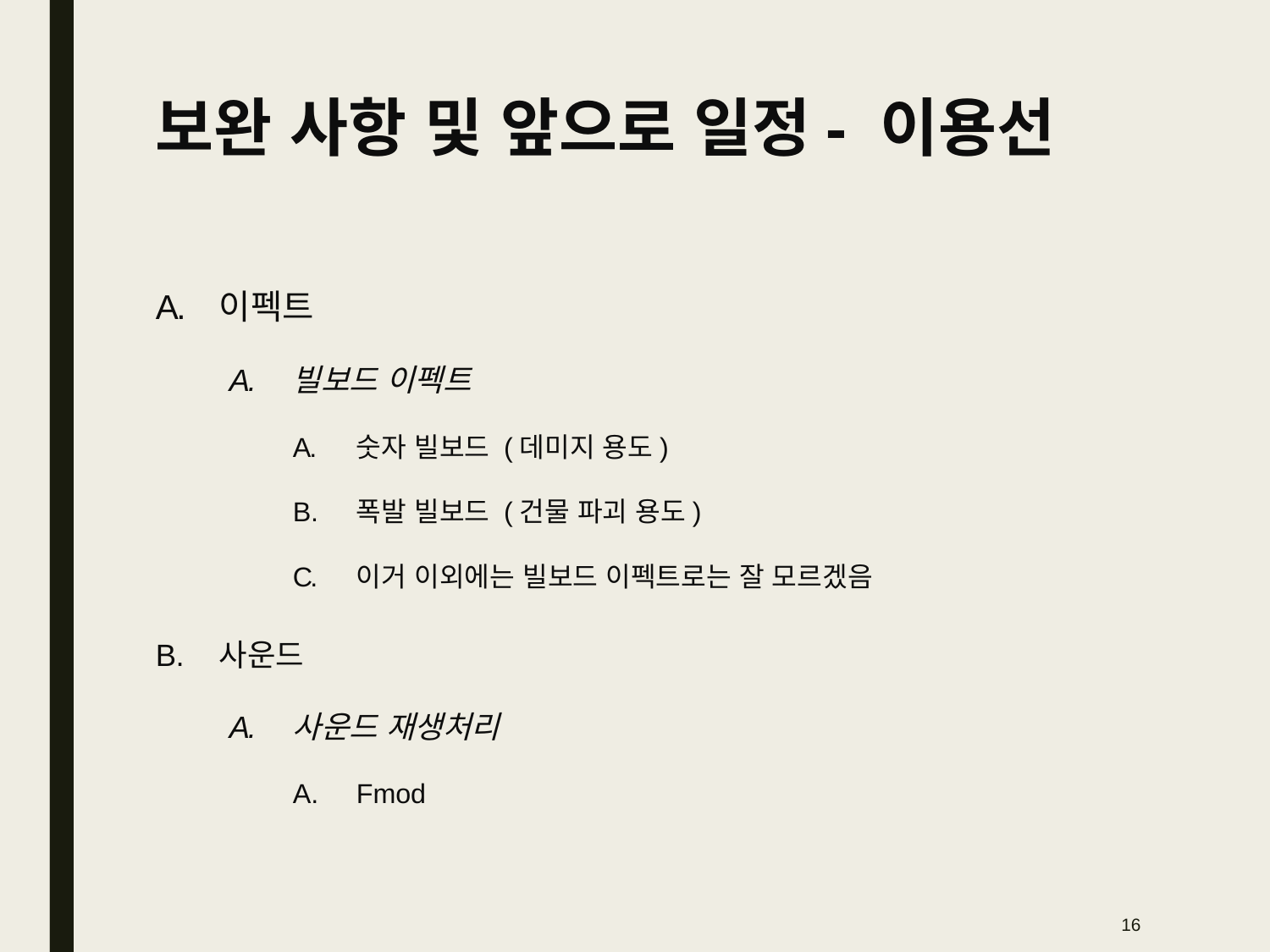

# 보완 사항 및 앞으로 일정- 이용선
이펙트
빌보드 이펙트
숫자 빌보드 (데미지 용도)
폭발 빌보드 (건물 파괴 용도)
이거 이외에는 빌보드 이펙트로는 잘 모르겠음
사운드
사운드 재생처리
Fmod

16